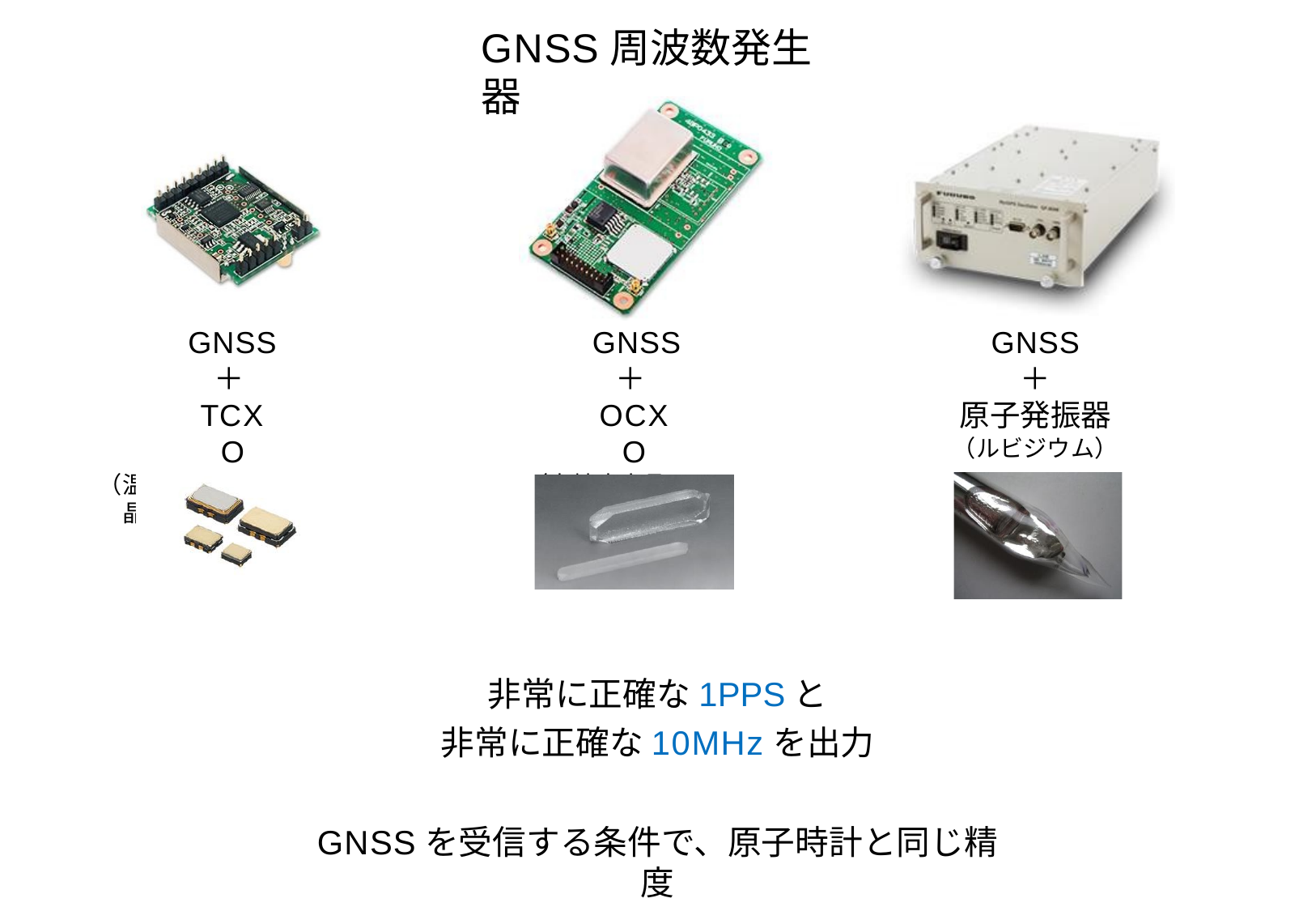

# GNSS周波数発生器

GNSS
＋  TCXO
（温度保証型水晶発振器）
GNSS
＋  OCXO
（高精度水晶発振器）
GNSS
＋
原子発振器
（ルビジウム）

非常に正確な1PPSと
非常に正確な10MHzを出力

GNSSを受信する条件で、原子時計と同じ精度